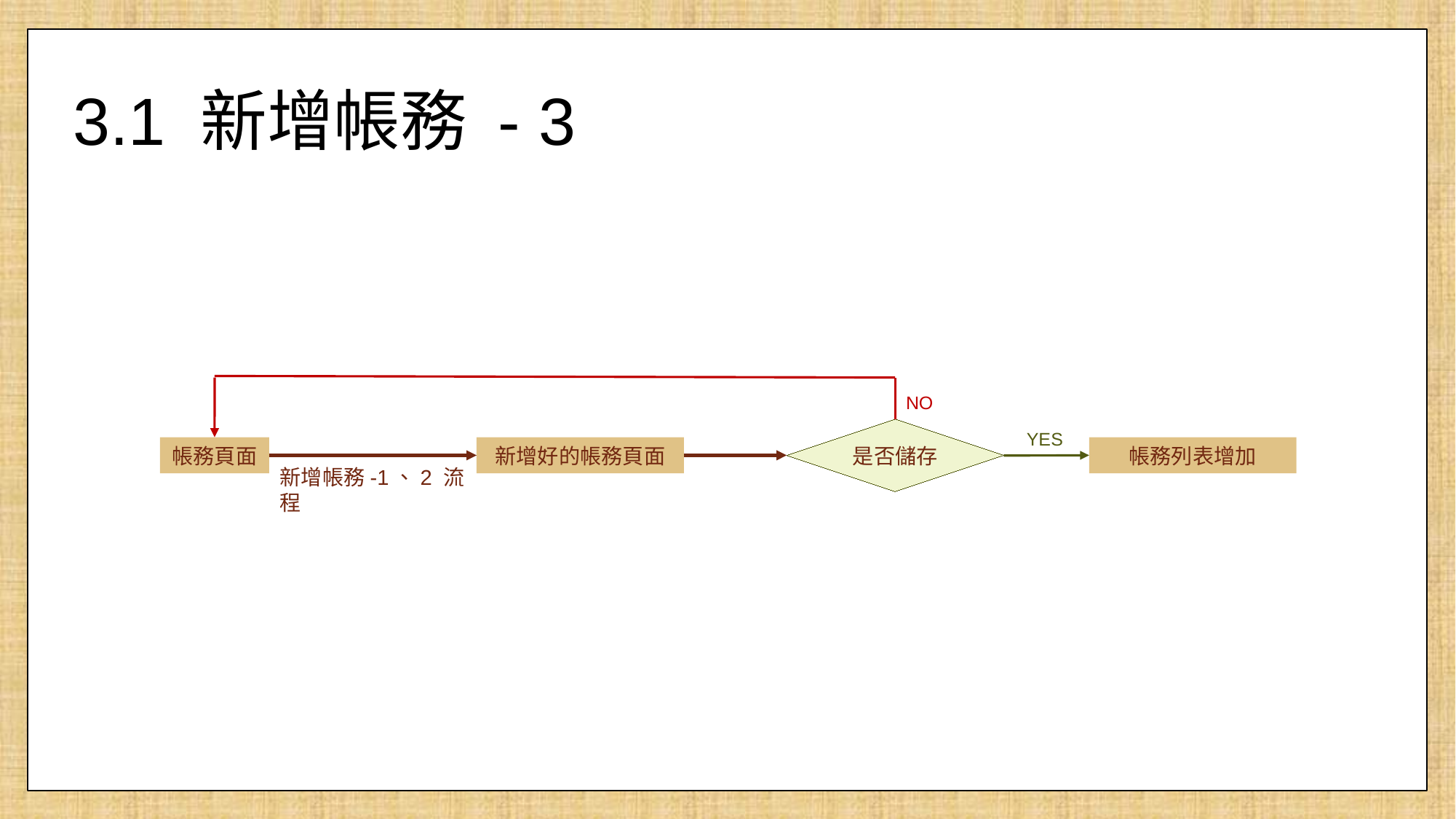

3.1 新增帳務 - 3
NO
是否儲存
YES
帳務頁面
帳務列表增加
新增好的帳務頁面
新增帳務-1、2 流程